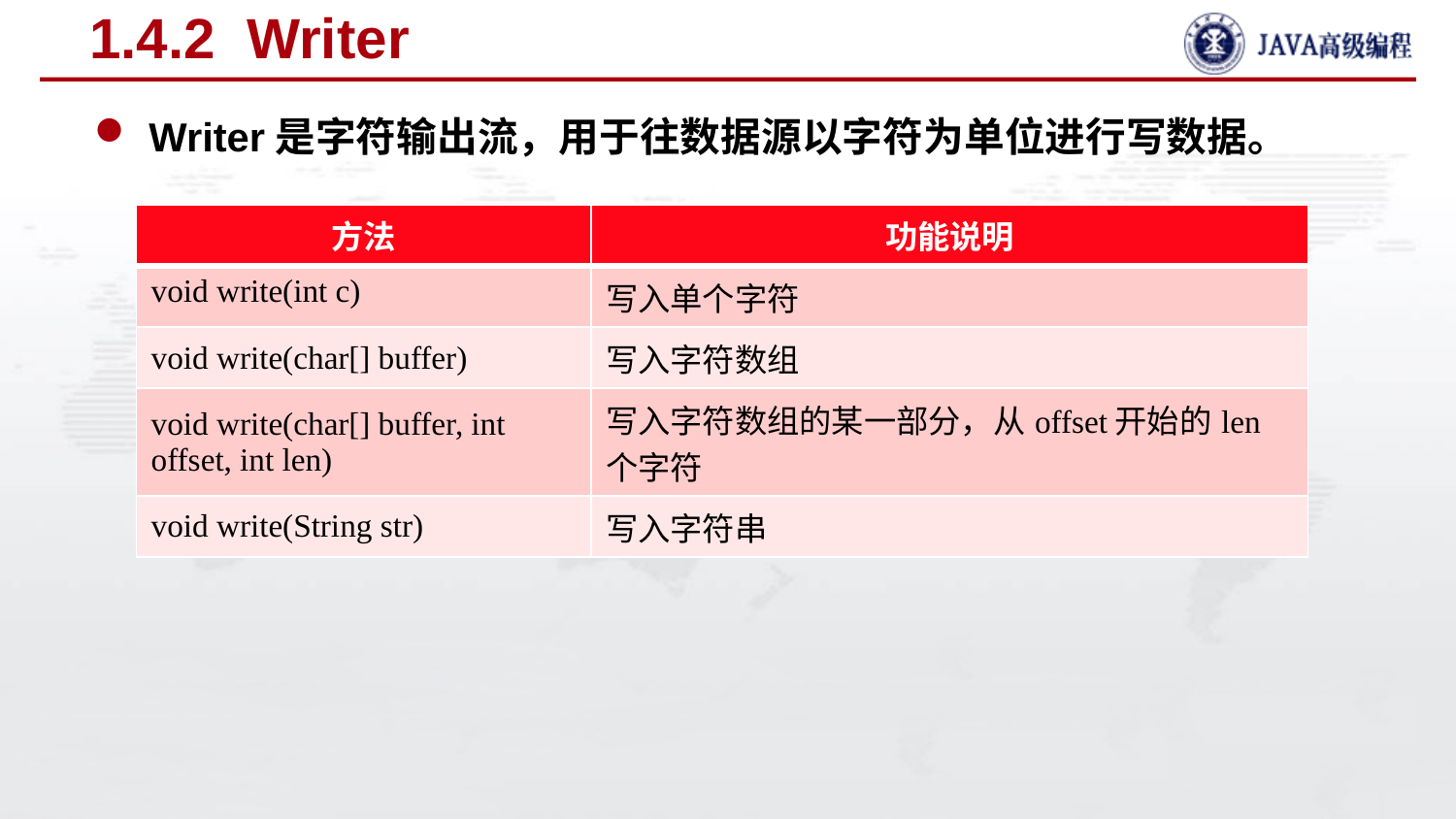

# 1.4.2  Writer
Writer是字符输出流，用于往数据源以字符为单位进行写数据。

| 方法 | 功能说明 |
| --- | --- |
| void write(int c) | 写入单个字符 |
| void write(char[] buffer) | 写入字符数组 |
| void write(char[] buffer, int offset, int len) | 写入字符数组的某一部分，从offset开始的len个字符 |
| void write(String str) | 写入字符串 |